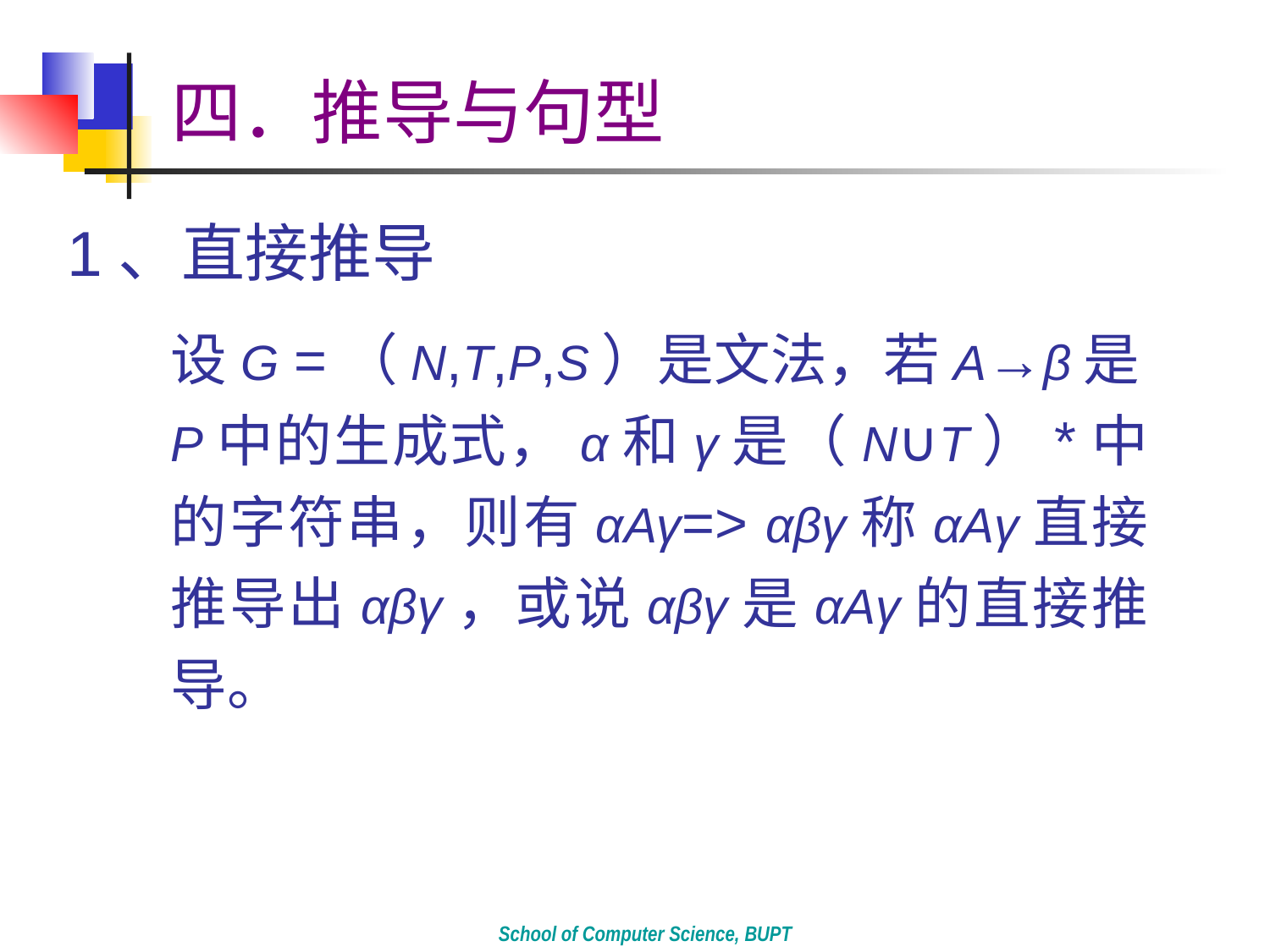

# 四．推导与句型
1、直接推导
	设G =（N,T,P,S）是文法，若A→β是P中的生成式，α和γ是（N∪T）*中的字符串，则有αAγ=> αβγ称αAγ直接推导出αβγ，或说αβγ是αAγ的直接推导。

School of Computer Science, BUPT
29